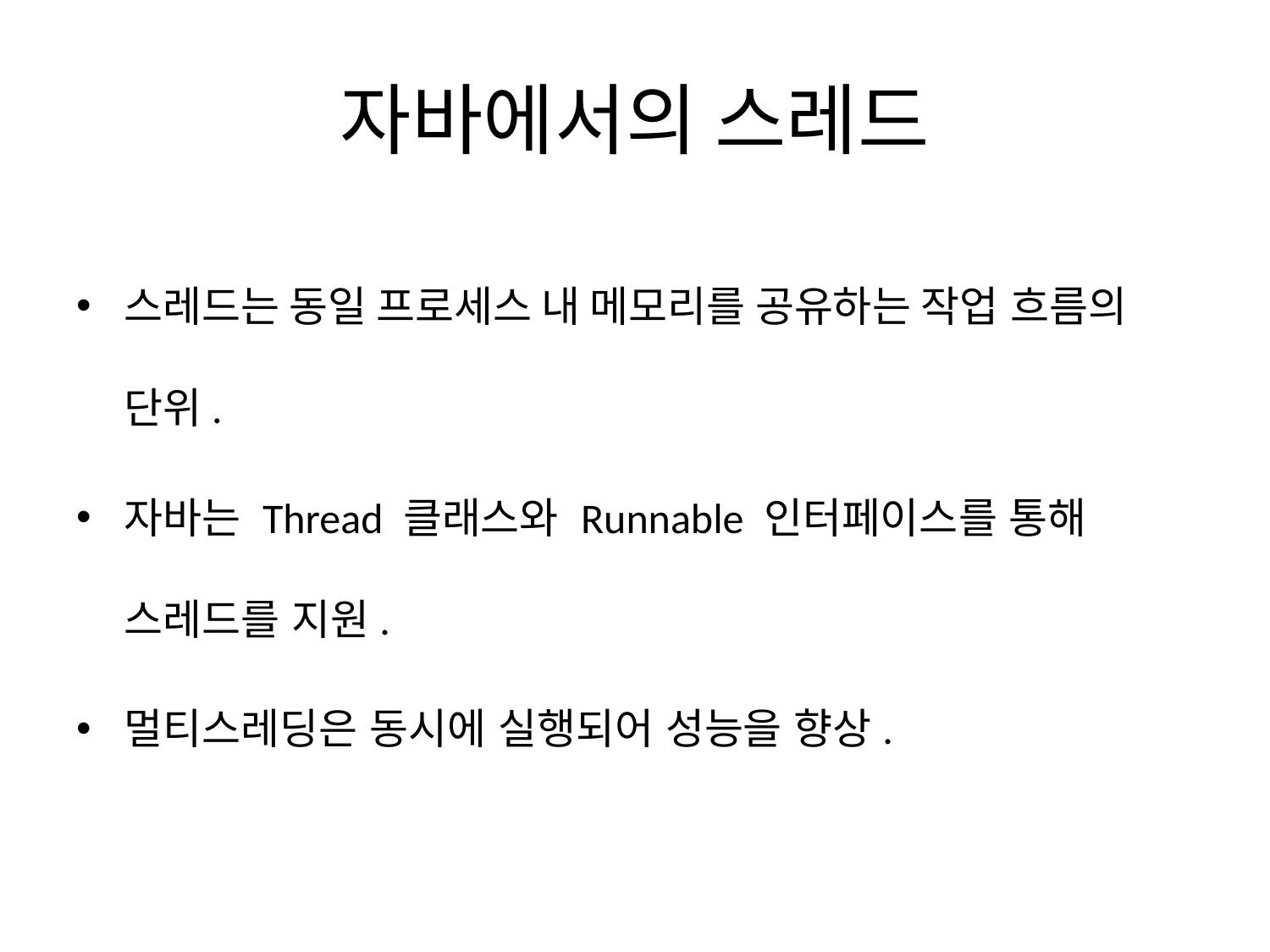

# 자바에서의 스레드
스레드는 동일 프로세스 내 메모리를 공유하는 작업 흐름의 단위.
자바는 Thread 클래스와 Runnable 인터페이스를 통해 스레드를 지원.
멀티스레딩은 동시에 실행되어 성능을 향상.